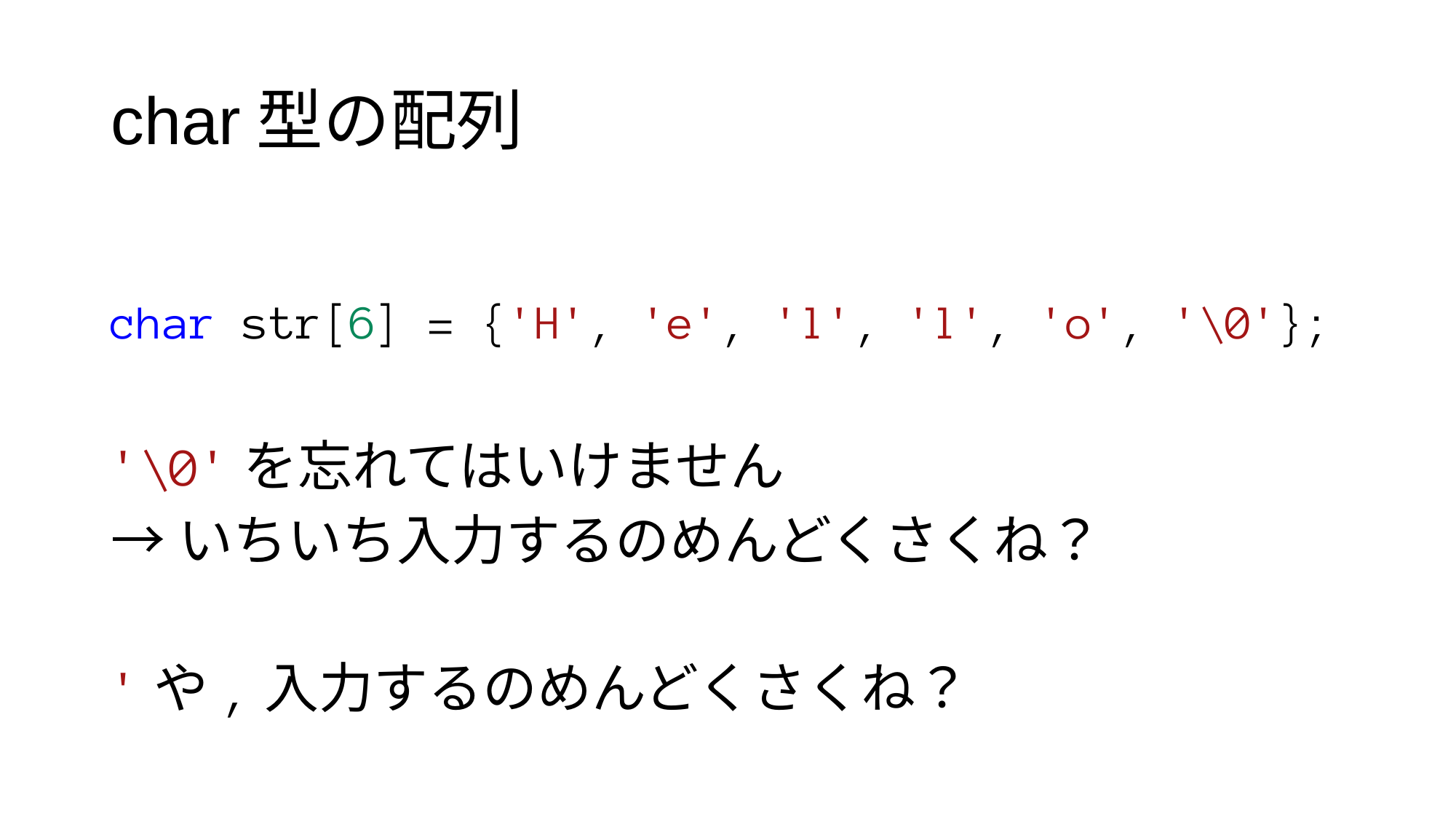

# char型の配列

char str[6] = {'H', 'e', 'l', 'l', 'o', '\0'};

'\0'を忘れてはいけません
→いちいち入力するのめんどくさくね？

'や,入力するのめんどくさくね？